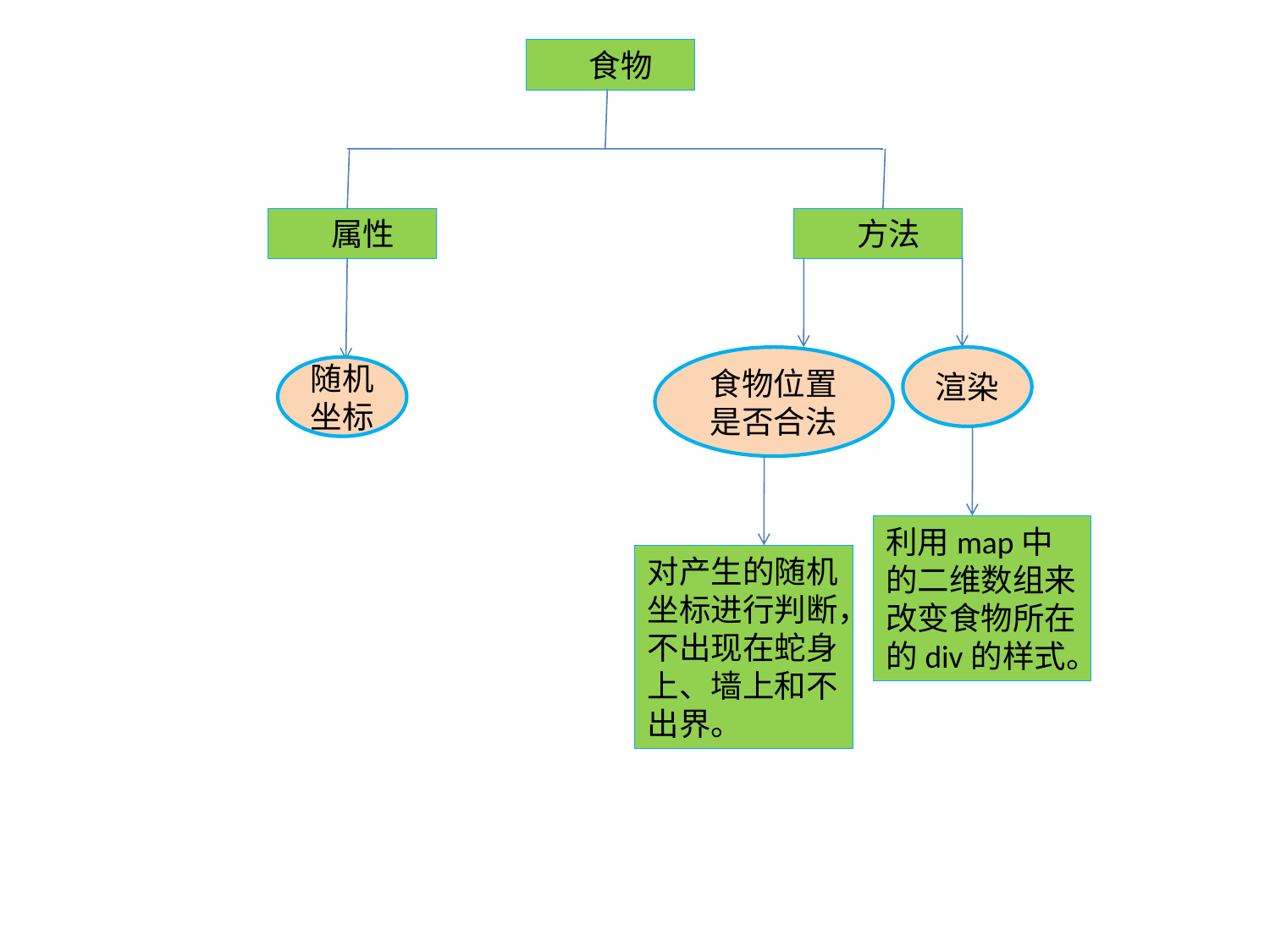

食物
      属性
      方法
食物位置是否合法
渲染
随机坐标
利用map中的二维数组来改变食物所在的div的样式。
对产生的随机坐标进行判断，不出现在蛇身上、墙上和不出界。